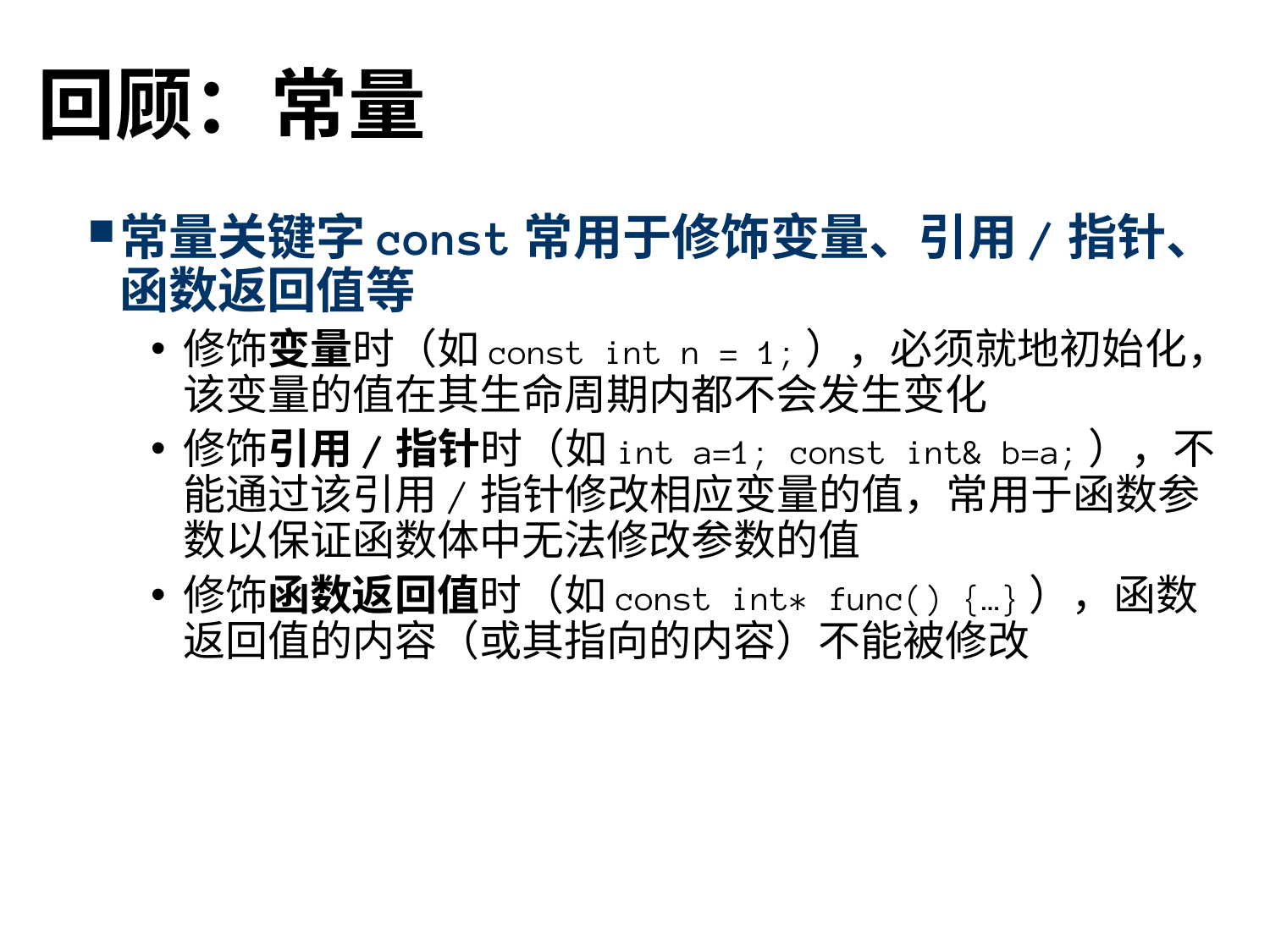

# 回顾：常量
常量关键字const常用于修饰变量、引用/指针、函数返回值等
修饰变量时（如const int n = 1;），必须就地初始化，该变量的值在其生命周期内都不会发生变化
修饰引用/指针时（如int a=1; const int& b=a;），不能通过该引用/指针修改相应变量的值，常用于函数参数以保证函数体中无法修改参数的值
修饰函数返回值时（如const int* func() {…}），函数返回值的内容（或其指向的内容）不能被修改